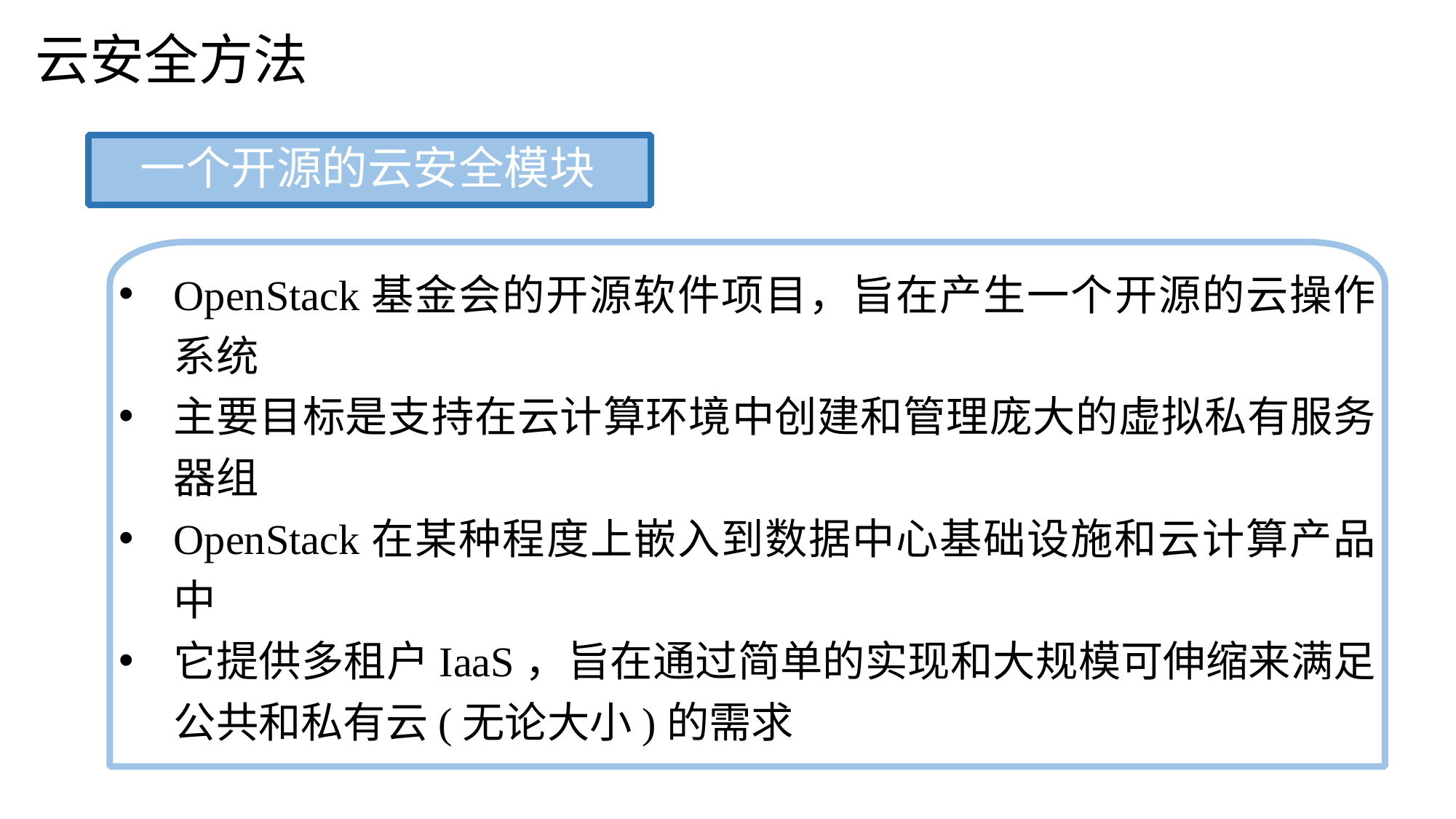

云安全方法

一个开源的云安全模块
OpenStack基金会的开源软件项目，旨在产生一个开源的云操作系统
主要目标是支持在云计算环境中创建和管理庞大的虚拟私有服务器组
OpenStack在某种程度上嵌入到数据中心基础设施和云计算产品中
它提供多租户IaaS，旨在通过简单的实现和大规模可伸缩来满足公共和私有云(无论大小)的需求